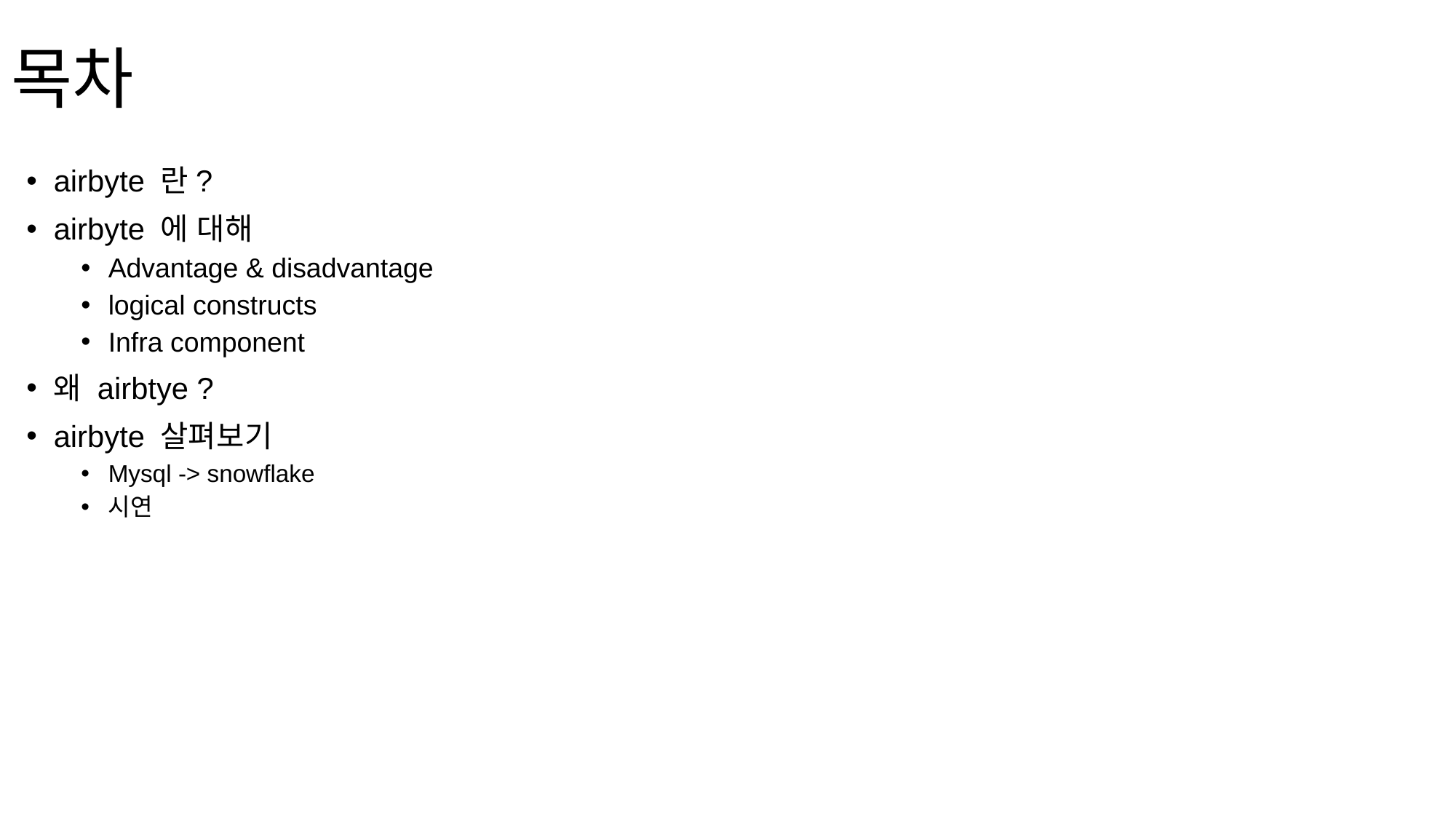

# 목차
airbyte 란?
airbyte 에 대해
Advantage & disadvantage
logical constructs
Infra component
왜 airbtye ?
airbyte 살펴보기
Mysql -> snowflake
시연